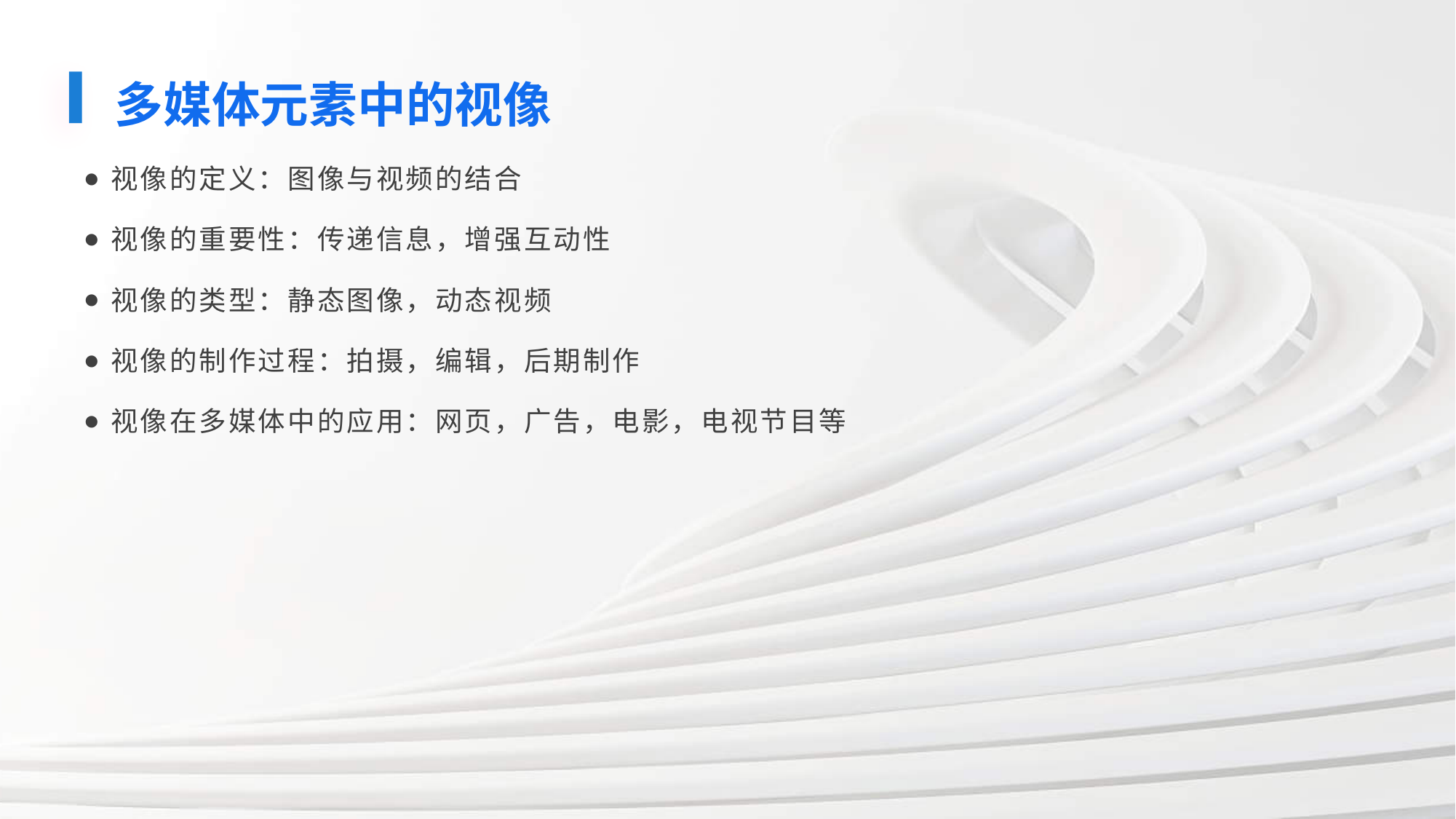

多媒体元素中的视像
视像的定义：图像与视频的结合
视像的重要性：传递信息，增强互动性
视像的类型：静态图像，动态视频
视像的制作过程：拍摄，编辑，后期制作
视像在多媒体中的应用：网页，广告，电影，电视节目等